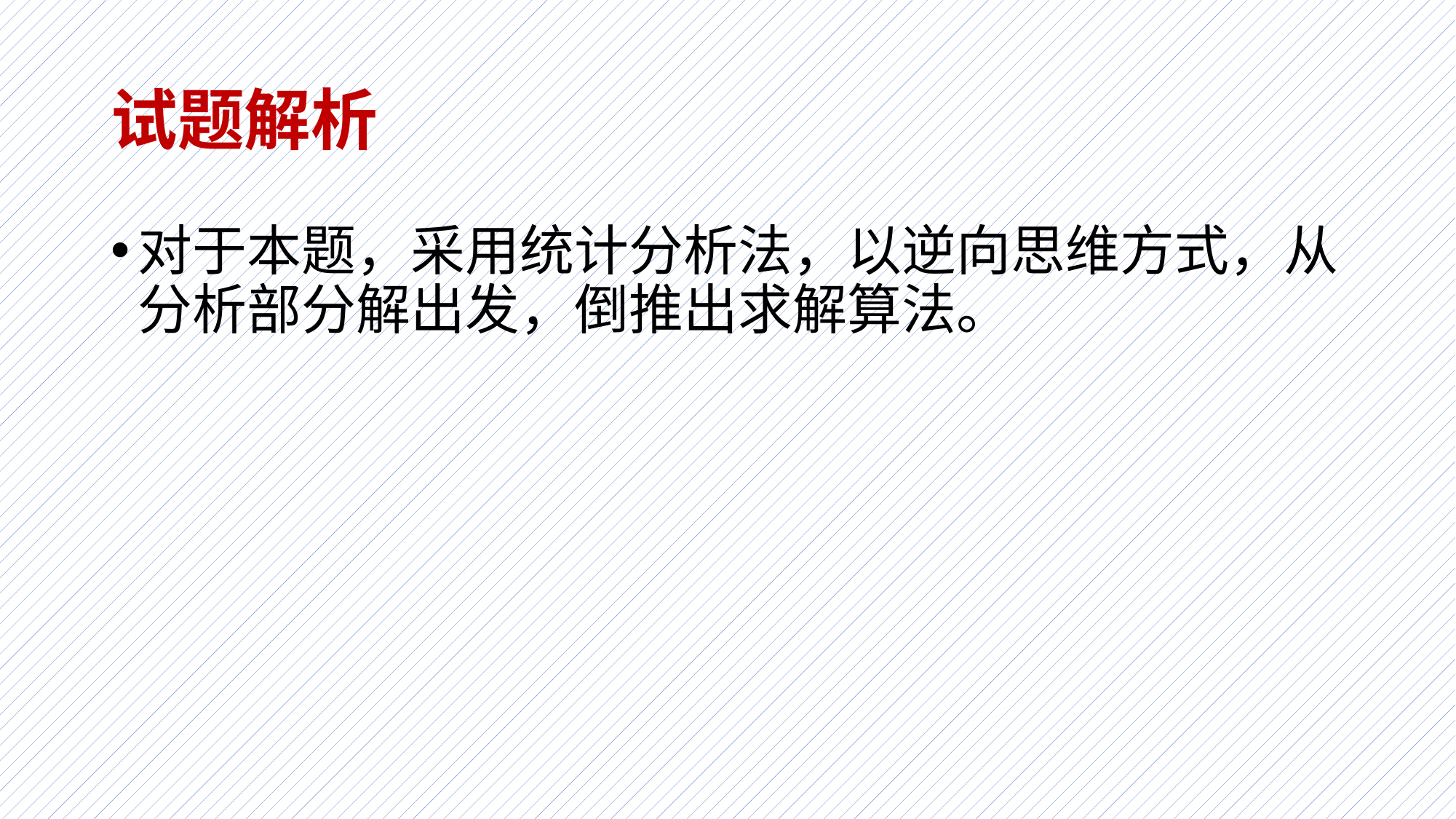

# 试题解析
对于本题，采用统计分析法，以逆向思维方式，从分析部分解出发，倒推出求解算法。